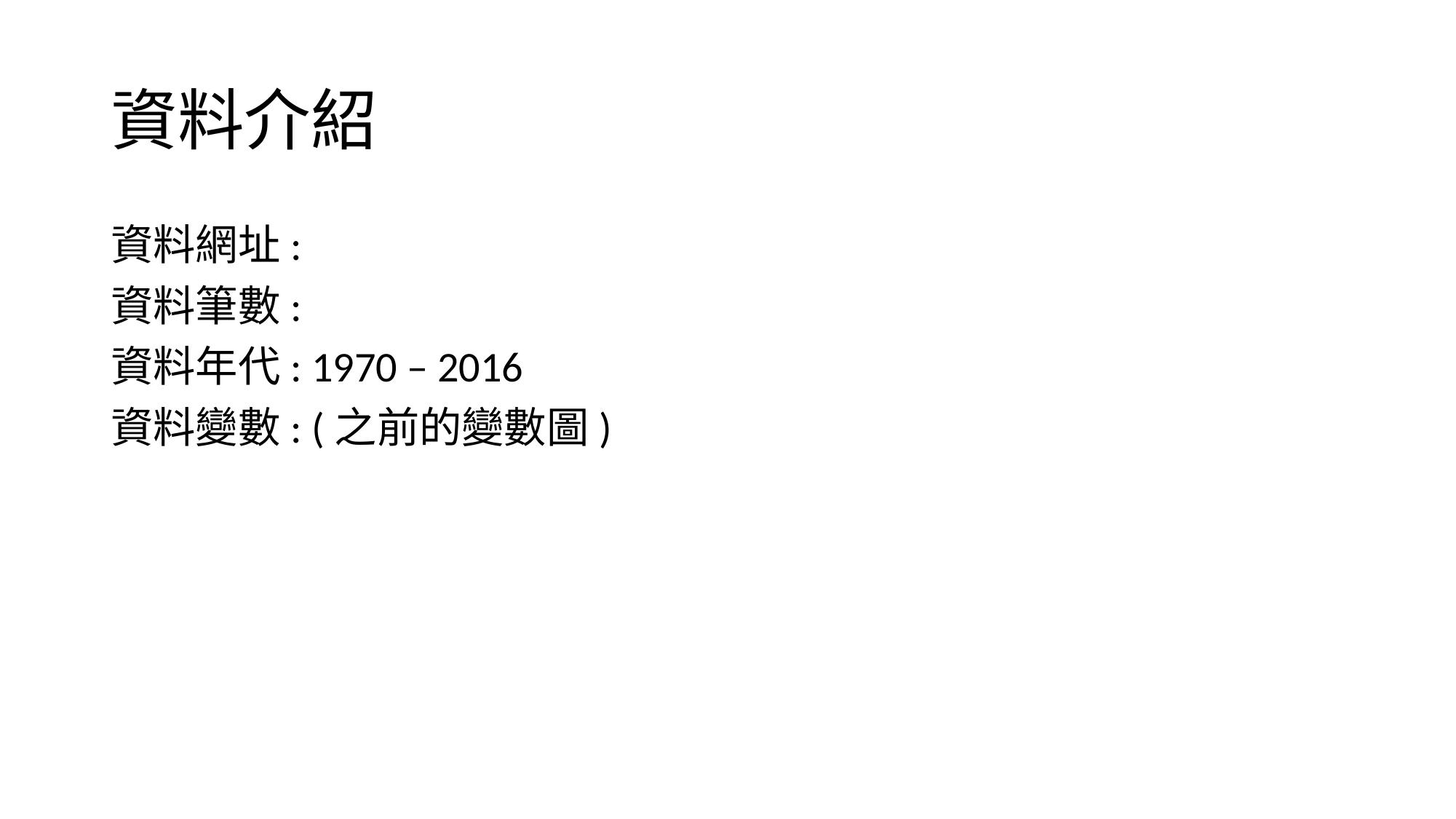

# 資料介紹
資料網址:
資料筆數:
資料年代: 1970 – 2016
資料變數: (之前的變數圖)